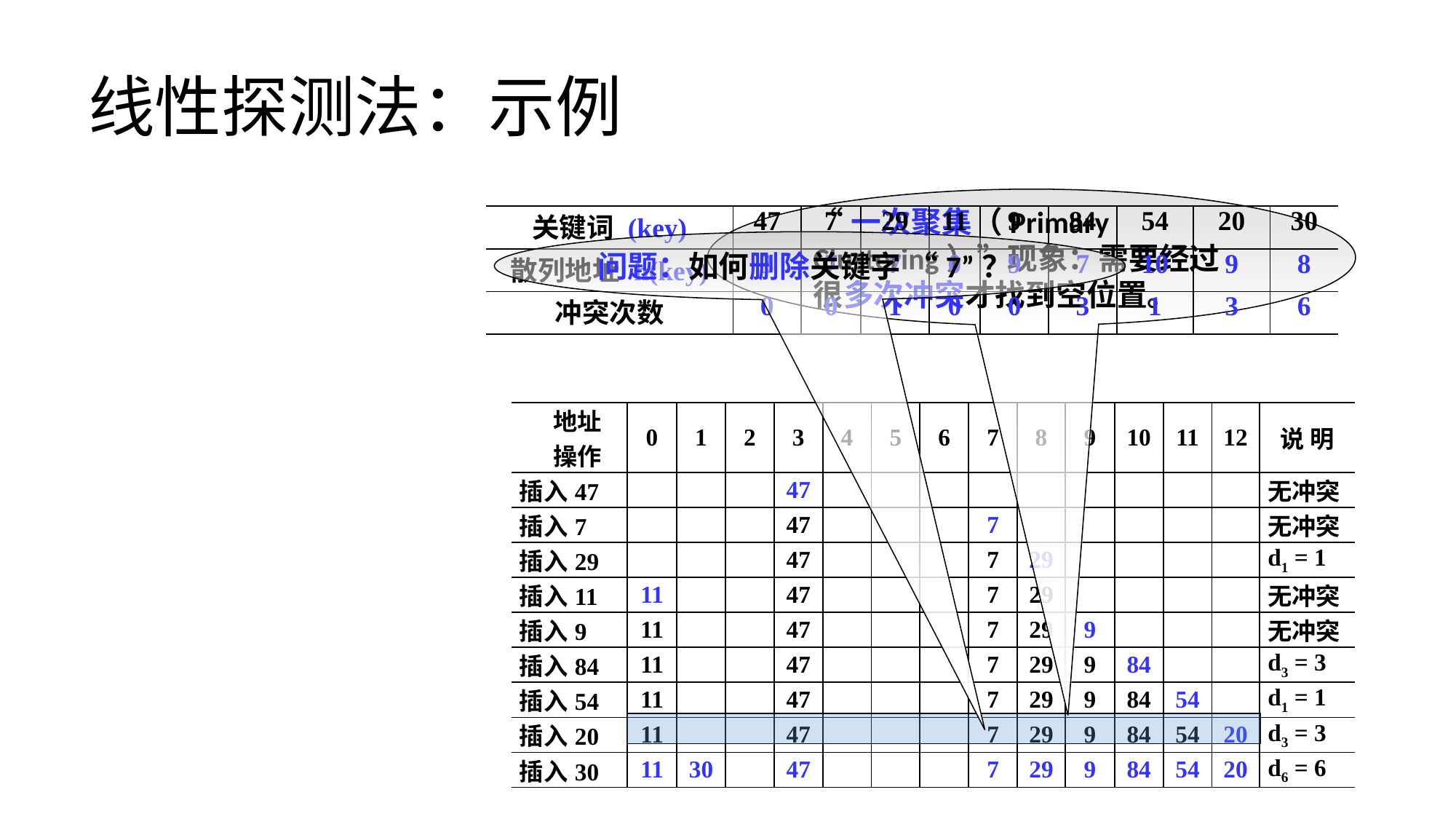

# 线性探测法：示例
“一次聚集（Primary Clustering）”现象：需要经过很多次冲突才找到空位置。
| 关键词 (key) | 47 | 7 | 29 | 11 | 9 | 84 | 54 | 20 | 30 |
| --- | --- | --- | --- | --- | --- | --- | --- | --- | --- |
| 散列地址 h(key) | 3 | 7 | 7 | 0 | 9 | 7 | 10 | 9 | 8 |
|  |  |  |  |  |  |  |  |  |  |
问题：如何删除关键字 “7”？
| 冲突次数 | 0 | 0 | 1 | 0 | 0 | 3 | 1 | 3 | 6 |
| --- | --- | --- | --- | --- | --- | --- | --- | --- | --- |
| 地址 操作 | 0 | 1 | 2 | 3 | 4 | 5 | 6 | 7 | 8 | 9 | 10 | 11 | 12 | 说 明 |
| --- | --- | --- | --- | --- | --- | --- | --- | --- | --- | --- | --- | --- | --- | --- |
| 插入47 |  |  |  | 47 |  |  |  |  |  |  |  |  |  | 无冲突 |
| 插入7 |  |  |  | 47 |  |  |  | 7 |  |  |  |  |  | 无冲突 |
| 插入29 |  |  |  | 47 |  |  |  | 7 | 29 |  |  |  |  | d1 = 1 |
| 插入11 | 11 |  |  | 47 |  |  |  | 7 | 29 |  |  |  |  | 无冲突 |
| 插入9 | 11 |  |  | 47 |  |  |  | 7 | 29 | 9 |  |  |  | 无冲突 |
| 插入84 | 11 |  |  | 47 |  |  |  | 7 | 29 | 9 | 84 |  |  | d3 = 3 |
| 插入54 | 11 |  |  | 47 |  |  |  | 7 | 29 | 9 | 84 | 54 |  | d1 = 1 |
| 插入20 | 11 |  |  | 47 |  |  |  | 7 | 29 | 9 | 84 | 54 | 20 | d3 = 3 |
| 插入30 | 11 | 30 |  | 47 |  |  |  | 7 | 29 | 9 | 84 | 54 | 20 | d6 = 6 |